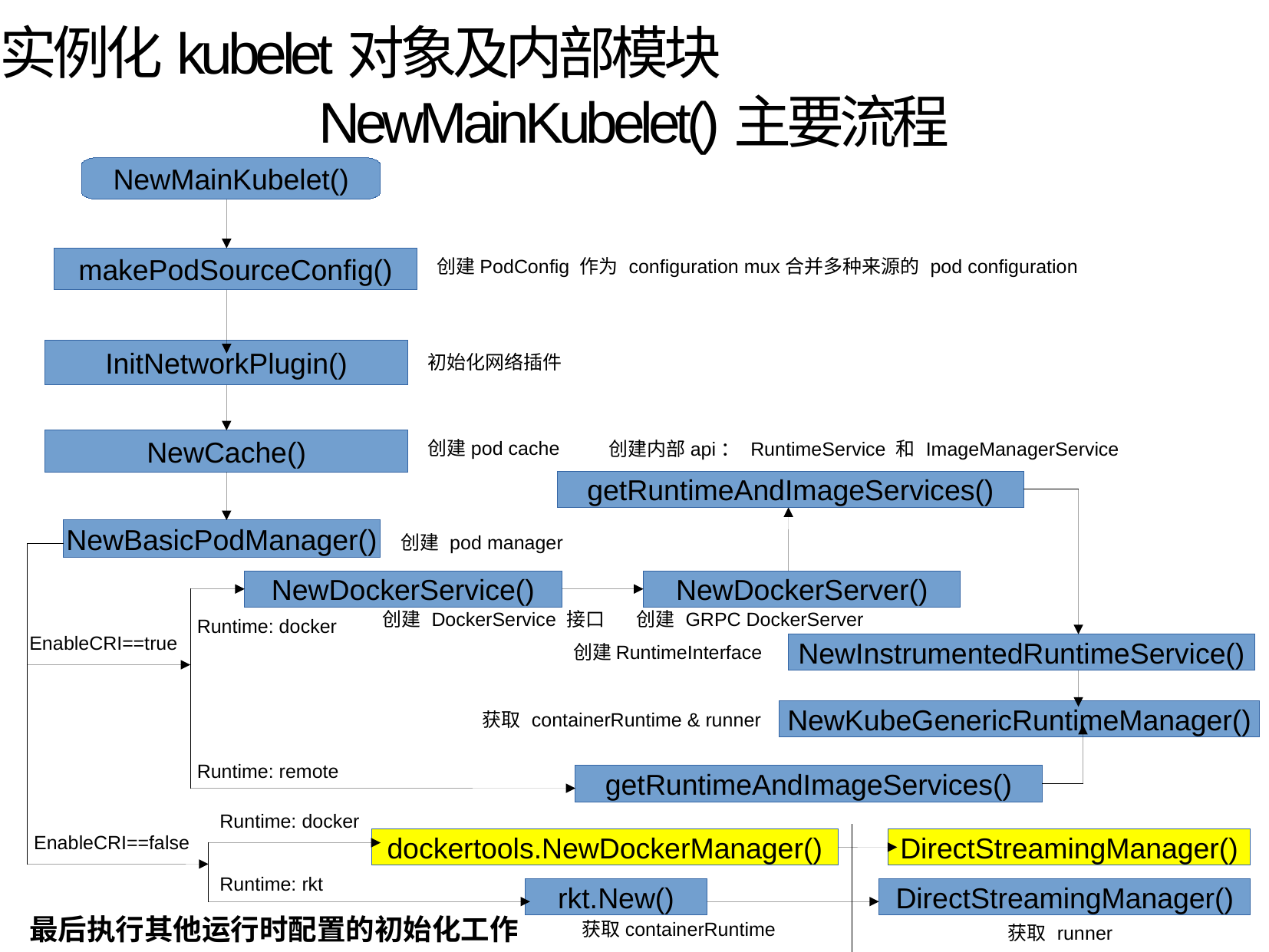

实例化kubelet对象及内部模块
NewMainKubelet()主要流程
NewMainKubelet()

makePodSourceConfig()
创建PodConfig 作为 configuration mux合并多种来源的 pod configuration

InitNetworkPlugin()
初始化网络插件

NewCache()
创建pod cache
创建内部api： RuntimeService 和 ImageManagerService
getRuntimeAndImageServices()

NewBasicPodManager()
创建 pod manager

NewDockerService()
NewDockerServer()

创建 DockerService 接口
创建 GRPC DockerServer
Runtime: docker
EnableCRI==true
创建RuntimeInterface
NewInstrumentedRuntimeService()

NewKubeGenericRuntimeManager()
获取 containerRuntime & runner

Runtime: remote
getRuntimeAndImageServices()

Runtime: docker
EnableCRI==false

dockertools.NewDockerManager()
DirectStreamingManager()

Runtime: rkt
rkt.New()
DirectStreamingManager()

最后执行其他运行时配置的初始化工作
获取containerRuntime
获取 runner